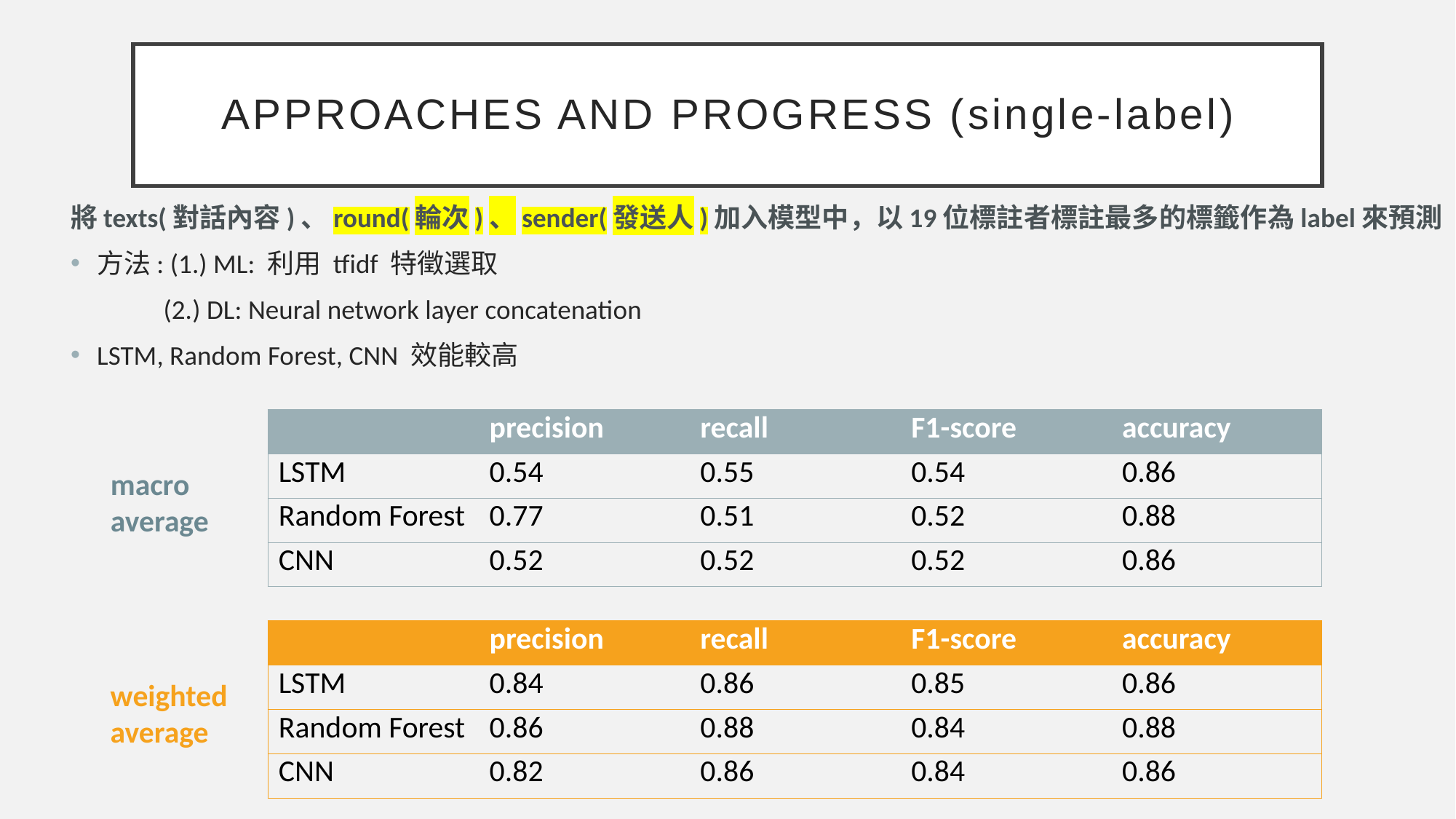

# Approaches and Progress (single-label)
將texts(對話內容)、round(輪次)、sender(發送人)加入模型中，以19位標註者標註最多的標籤作為label來預測
方法: (1.) ML: 利用 tfidf 特徵選取
               (2.) DL: Neural network layer concatenation
LSTM, Random Forest, CNN 效能較高
|  | precision | recall | F1-score | accuracy |
| --- | --- | --- | --- | --- |
| LSTM | 0.54 | 0.55 | 0.54 | 0.86 |
| Random Forest | 0.77 | 0.51 | 0.52 | 0.88 |
| CNN | 0.52 | 0.52 | 0.52 | 0.86 |
macro
average
|  | precision | recall | F1-score | accuracy |
| --- | --- | --- | --- | --- |
| LSTM | 0.84 | 0.86 | 0.85 | 0.86 |
| Random Forest | 0.86 | 0.88 | 0.84 | 0.88 |
| CNN | 0.82 | 0.86 | 0.84 | 0.86 |
weighted
average